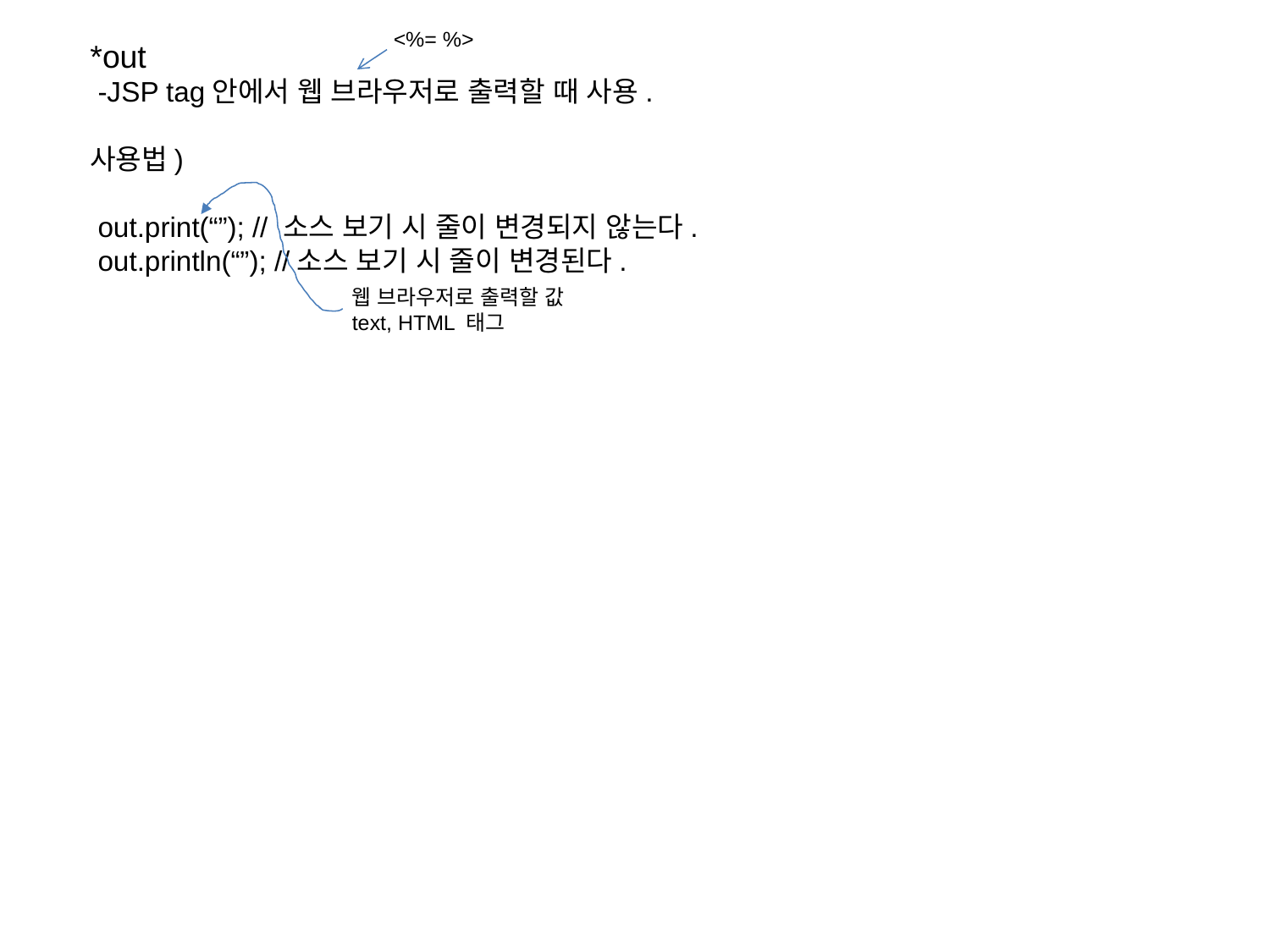

<%= %>
*out
 -JSP tag안에서 웹 브라우저로 출력할 때 사용.

사용법)

 out.print(“”); // 소스 보기 시 줄이 변경되지 않는다.
 out.println(“”); //소스 보기 시 줄이 변경된다.

웹 브라우저로 출력할 값
text, HTML 태그